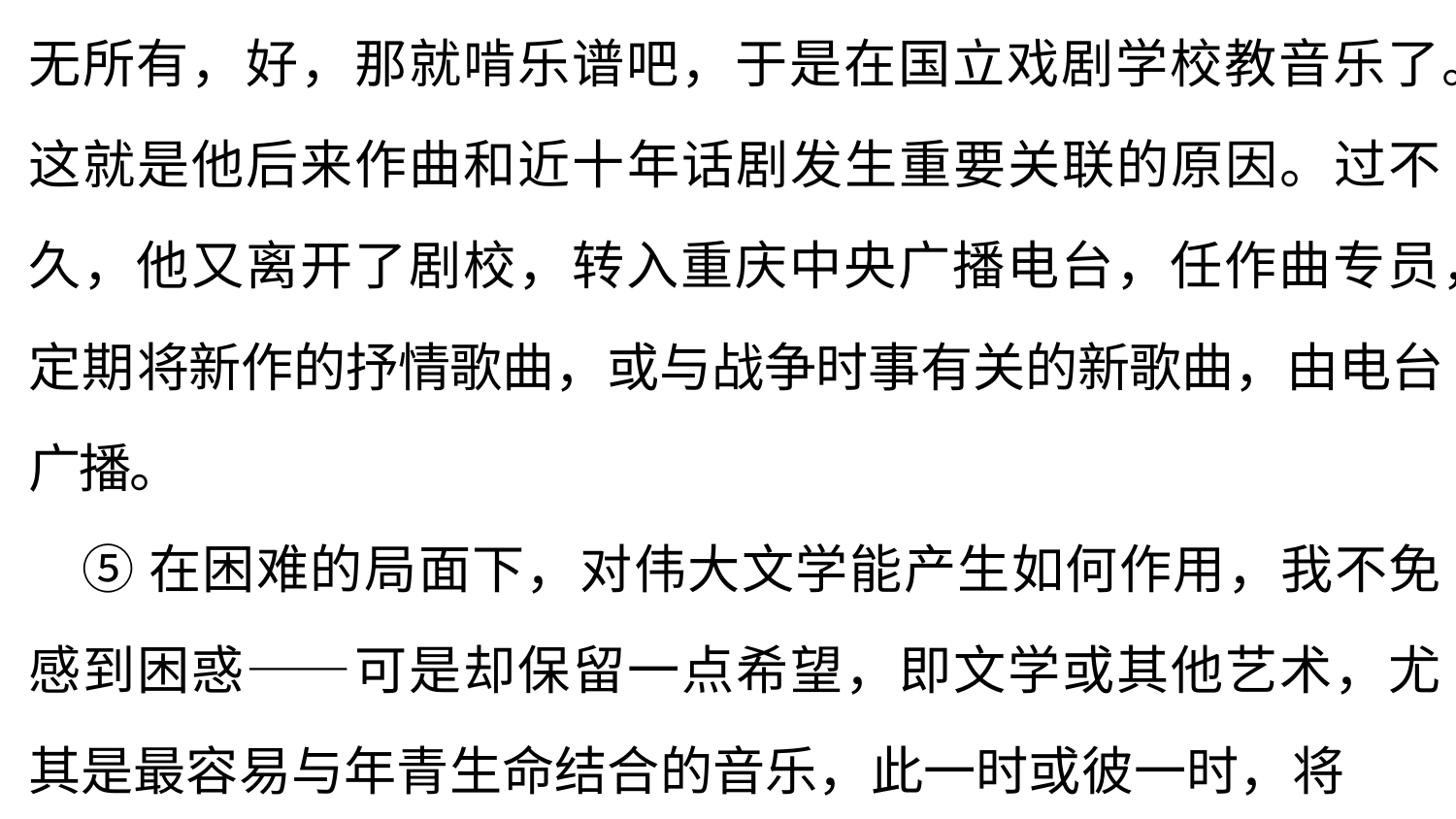

无所有，好，那就啃乐谱吧，于是在国立戏剧学校教音乐了。这就是他后来作曲和近十年话剧发生重要关联的原因。过不久，他又离开了剧校，转入重庆中央广播电台，任作曲专员，定期将新作的抒情歌曲，或与战争时事有关的新歌曲，由电台广播。
    ⑤在困难的局面下，对伟大文学能产生如何作用，我不免感到困惑——可是却保留一点希望，即文学或其他艺术，尤其是最容易与年青生命结合的音乐，此一时或彼一时，将